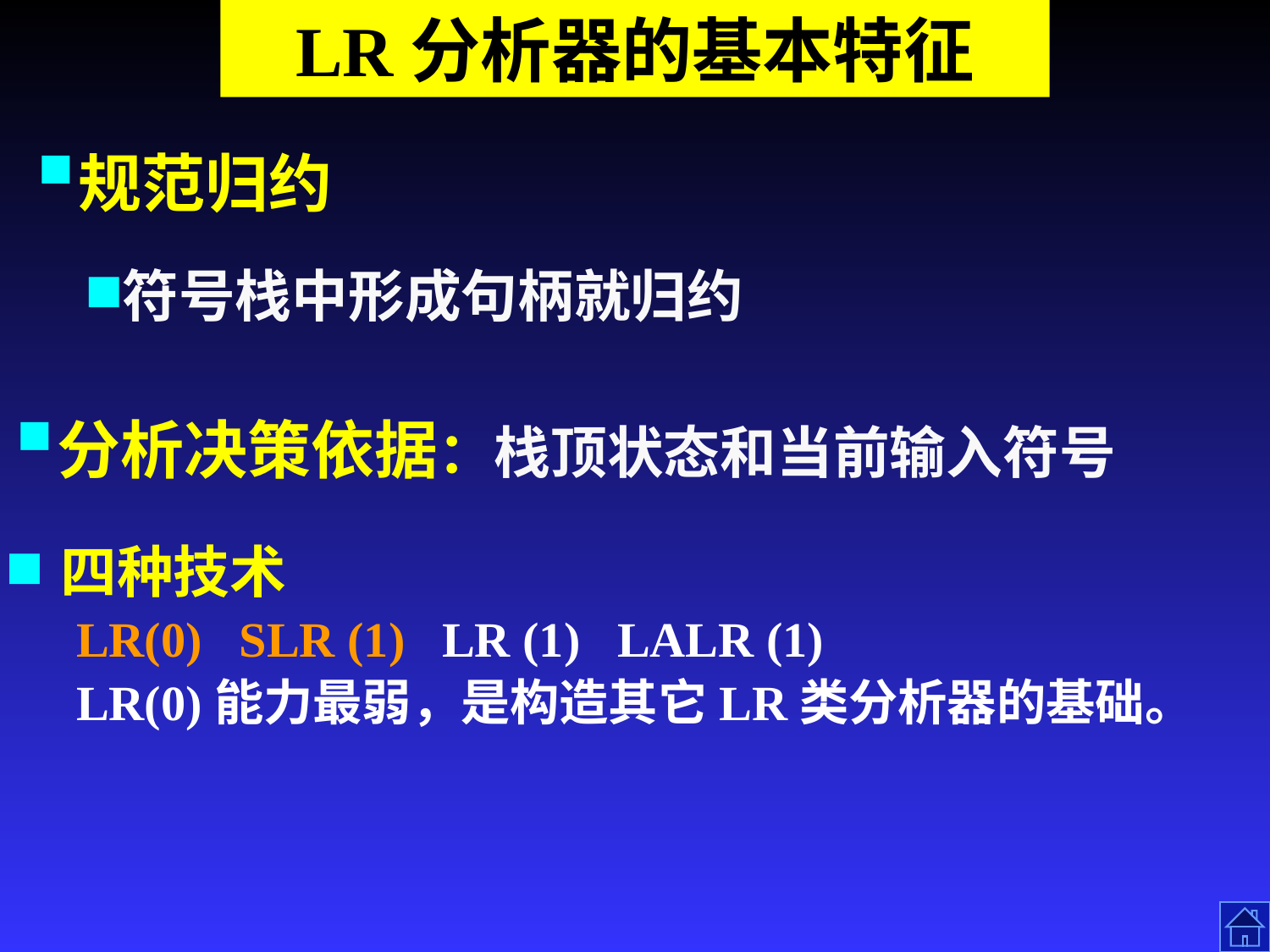

LR分析器的基本特征
规范归约
符号栈中形成句柄就归约
分析决策依据：栈顶状态和当前输入符号
四种技术
LR(0)   SLR (1)   LR (1)   LALR (1)
LR(0)能力最弱，是构造其它LR类分析器的基础。